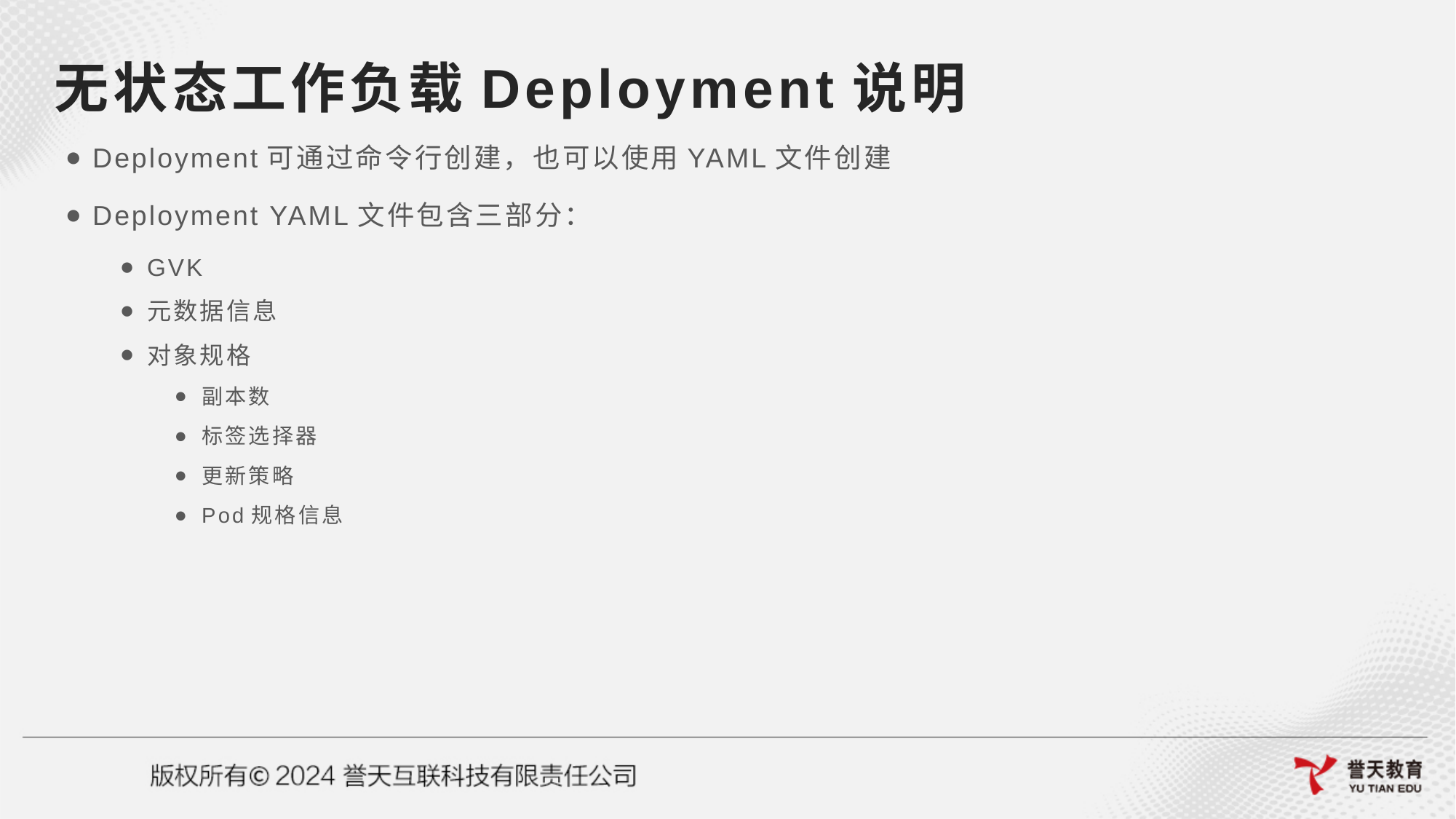

# 无状态工作负载Deployment说明
Deployment可通过命令行创建，也可以使用YAML文件创建
Deployment YAML文件包含三部分：
GVK
元数据信息
对象规格
副本数
标签选择器
更新策略
Pod规格信息